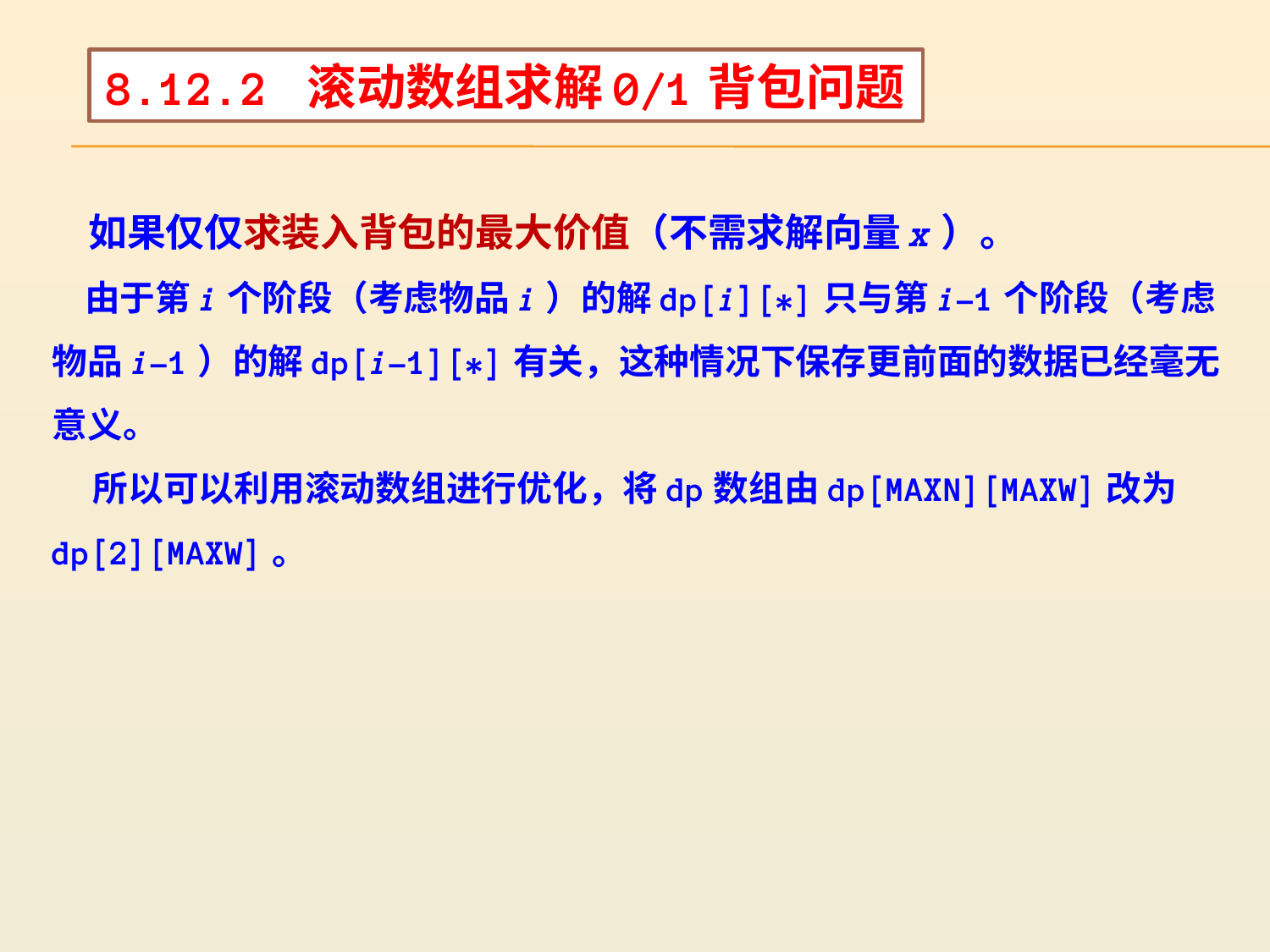

8.12.2 滚动数组求解0/1背包问题
   如果仅仅求装入背包的最大价值（不需求解向量x）。
   由于第i个阶段（考虑物品i）的解dp[i][*]只与第i-1个阶段（考虑物品i-1）的解dp[i-1][*]有关，这种情况下保存更前面的数据已经毫无意义。
    所以可以利用滚动数组进行优化，将dp数组由dp[MAXN][MAXW]改为dp[2][MAXW]。